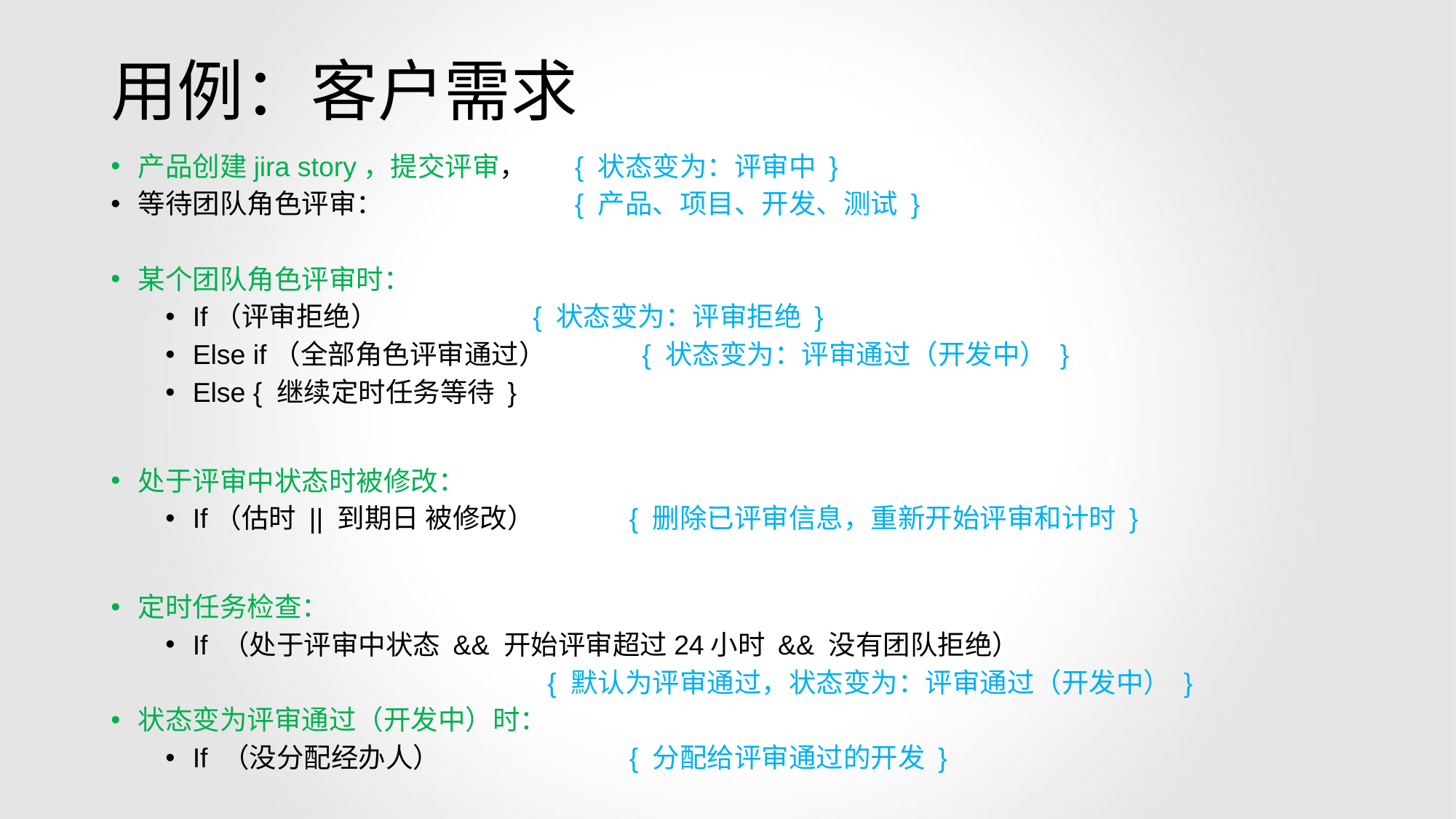

# 用例：客户需求
产品创建jira story，提交评审，	{ 状态变为：评审中 }
等待团队角色评审：		{ 产品、项目、开发、测试 }

某个团队角色评审时：
If（评审拒绝）		 { 状态变为：评审拒绝 }
Else if（全部角色评审通过）	 { 状态变为：评审通过（开发中） }
Else { 继续定时任务等待 }

处于评审中状态时被修改：
If（估时 || 到期日 被修改）	{ 删除已评审信息，重新开始评审和计时 }

定时任务检查：
If （处于评审中状态 && 开始评审超过24小时 && 没有团队拒绝）
			{ 默认为评审通过，状态变为：评审通过（开发中） }
状态变为评审通过（开发中）时：
If （没分配经办人）		{ 分配给评审通过的开发 }